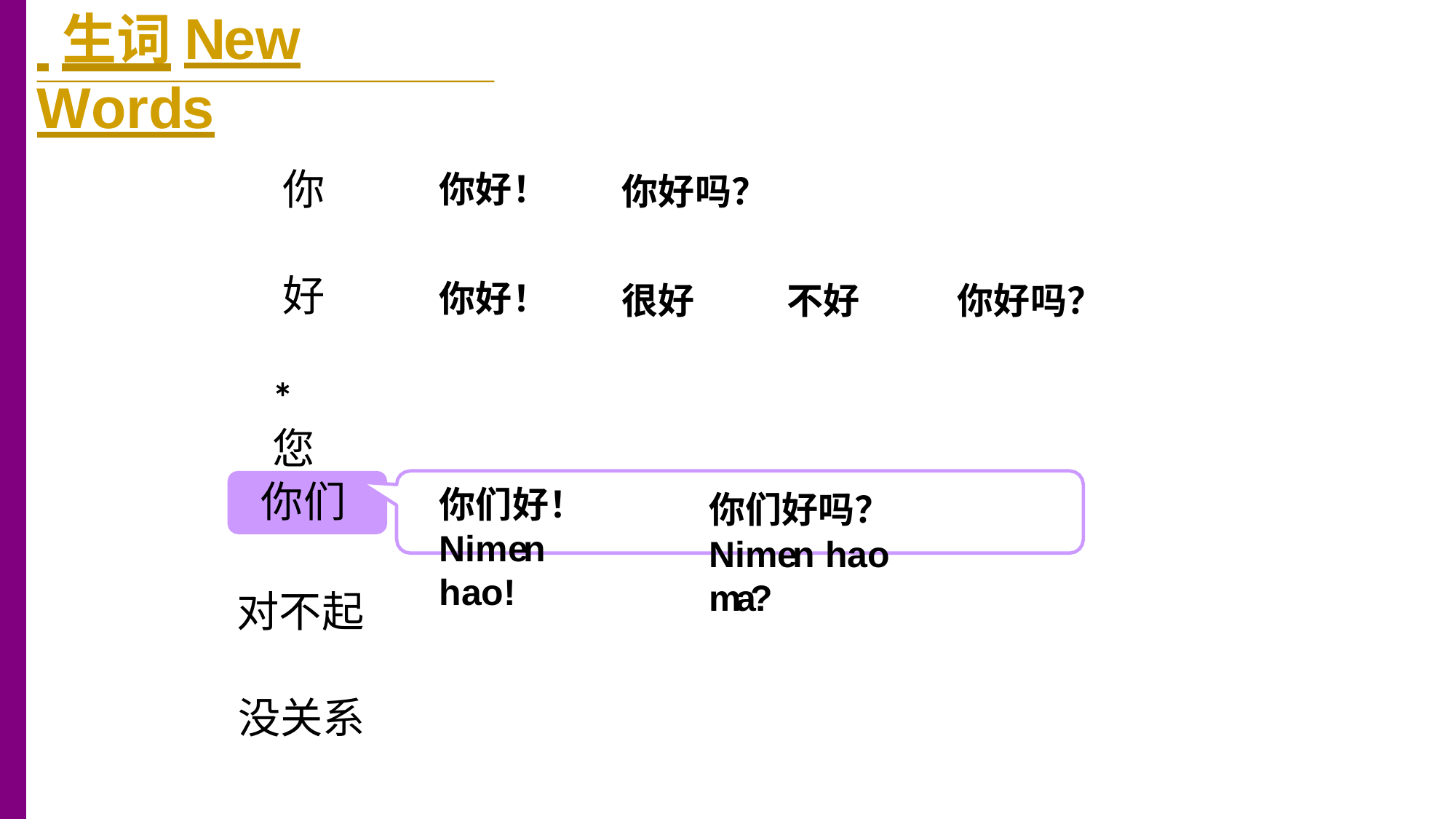

# 生词New Words

你
你好！
你好吗？
好
你好！
很好
不好
你好吗？
*您

你们
你们好！
Nimen hao!
你们好吗？
Nimen hao ma?
对不起

没关系